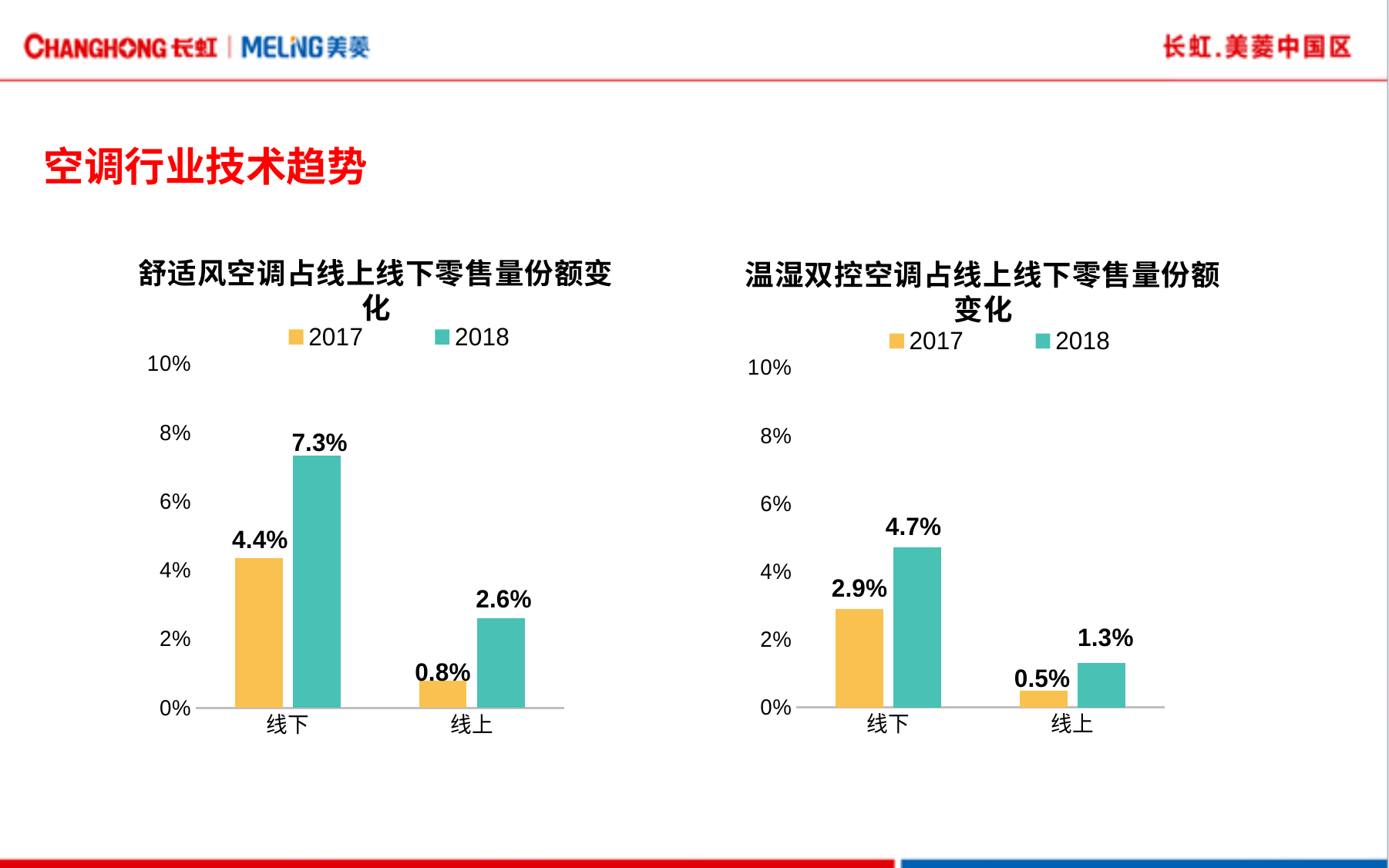

空调行业技术趋势
舒适风空调占线上线下零售量份额变化
温湿双控空调占线上线下零售量份额变化

### Chart

| Category | 2017 | 2018 |
|---|---|---|
| 线下 | 0.0435601705571641 | 0.073357371416567 |
| 线上 | 0.008 | 0.026 |

### Chart

| Category | 2017 | 2018 |
|---|---|---|
| 线下 | 0.029 | 0.047 |
| 线上 | 0.005 | 0.013 |